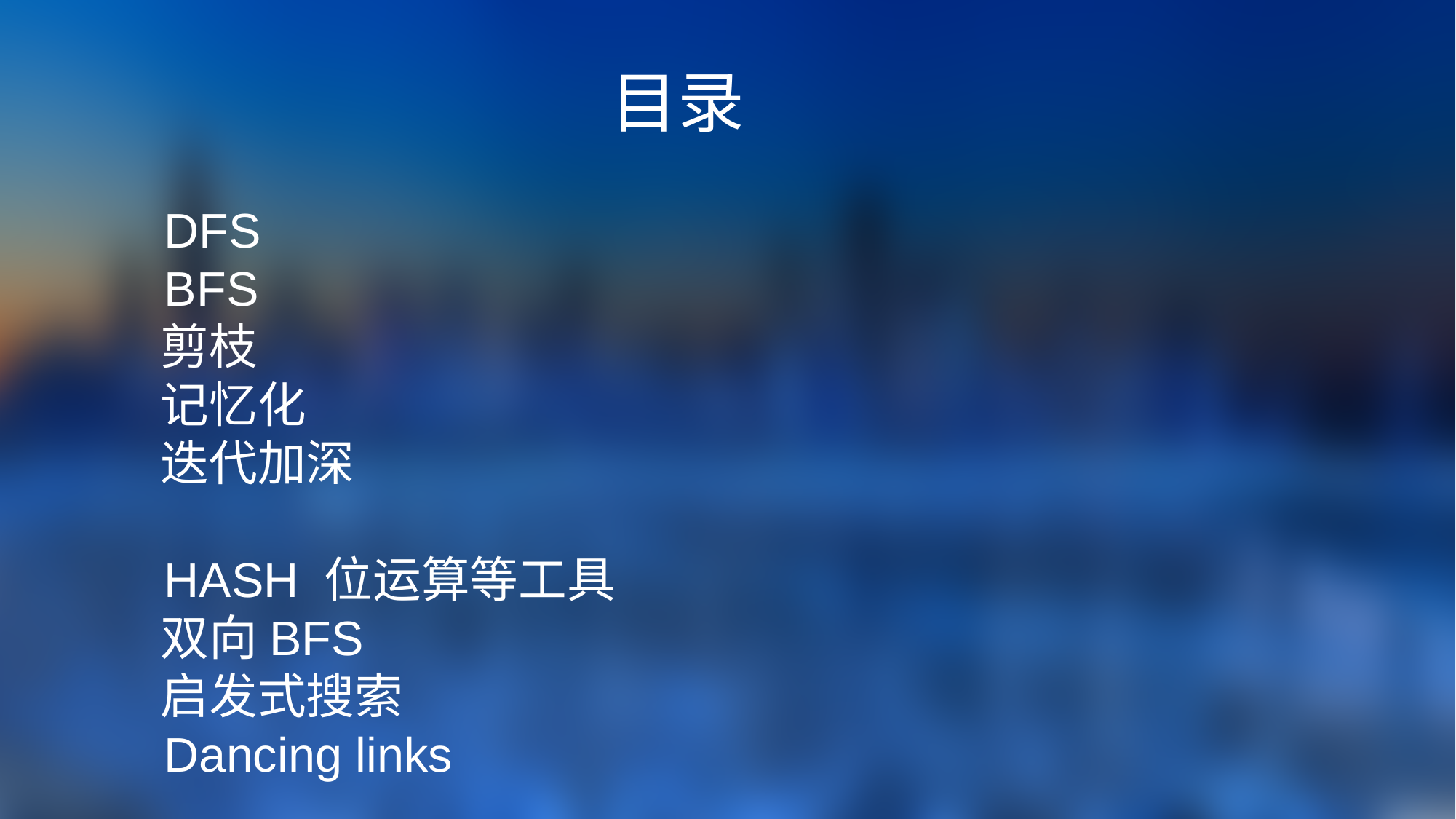

目录
      DFS
      BFS
      剪枝
      记忆化
      迭代加深

      HASH 位运算等工具
      双向BFS
      启发式搜索
      Dancing links